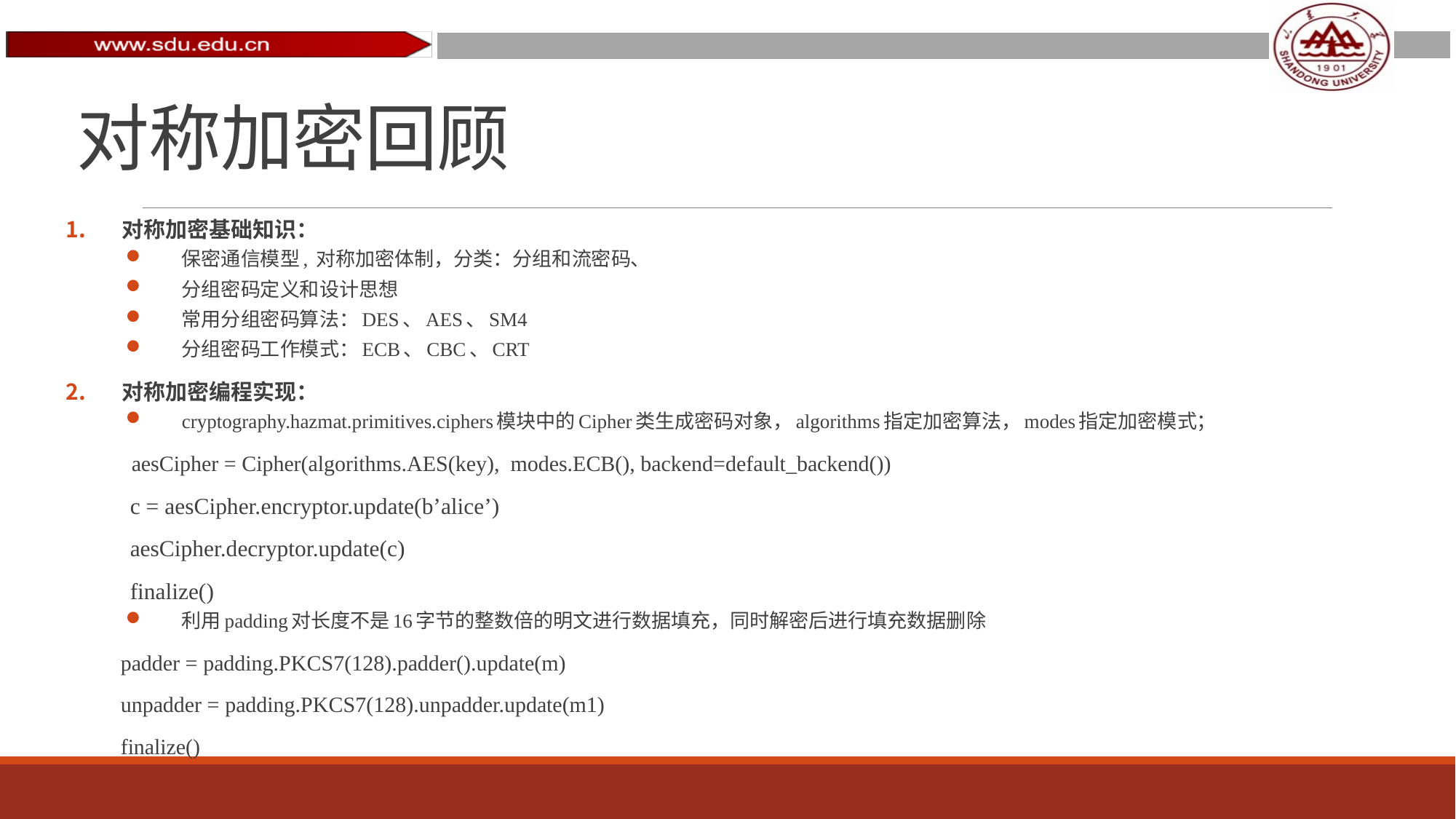

# 对称加密回顾
对称加密基础知识：
保密通信模型, 对称加密体制，分类：分组和流密码、
分组密码定义和设计思想
常用分组密码算法：DES、AES、SM4
分组密码工作模式：ECB、CBC、CRT
对称加密编程实现：
cryptography.hazmat.primitives.ciphers模块中的Cipher类生成密码对象，algorithms指定加密算法，modes指定加密模式；
            aesCipher = Cipher(algorithms.AES(key),  modes.ECB(), backend=default_backend())
           c = aesCipher.encryptor.update(b’alice’)
           aesCipher.decryptor.update(c)
           finalize()
利用padding对长度不是16字节的整数倍的明文进行数据填充，同时解密后进行填充数据删除
          padder = padding.PKCS7(128).padder().update(m)
          unpadder = padding.PKCS7(128).unpadder.update(m1)
          finalize()